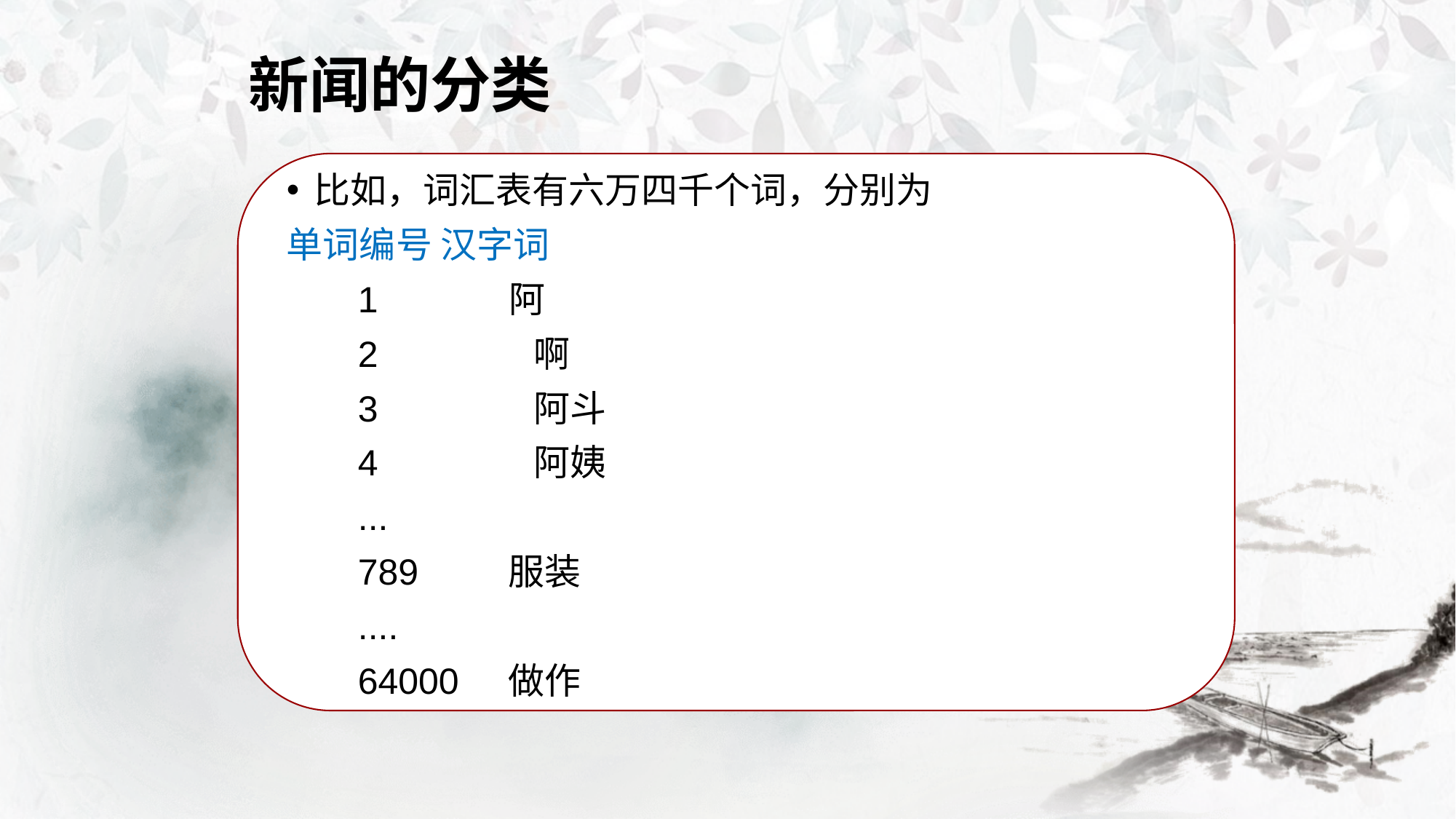

# 新闻的分类

比如，词汇表有六万四千个词，分别为
单词编号 汉字词
1            阿
2 	          啊
3	          阿斗
4 	          阿姨
...
789        服装
....
64000    做作